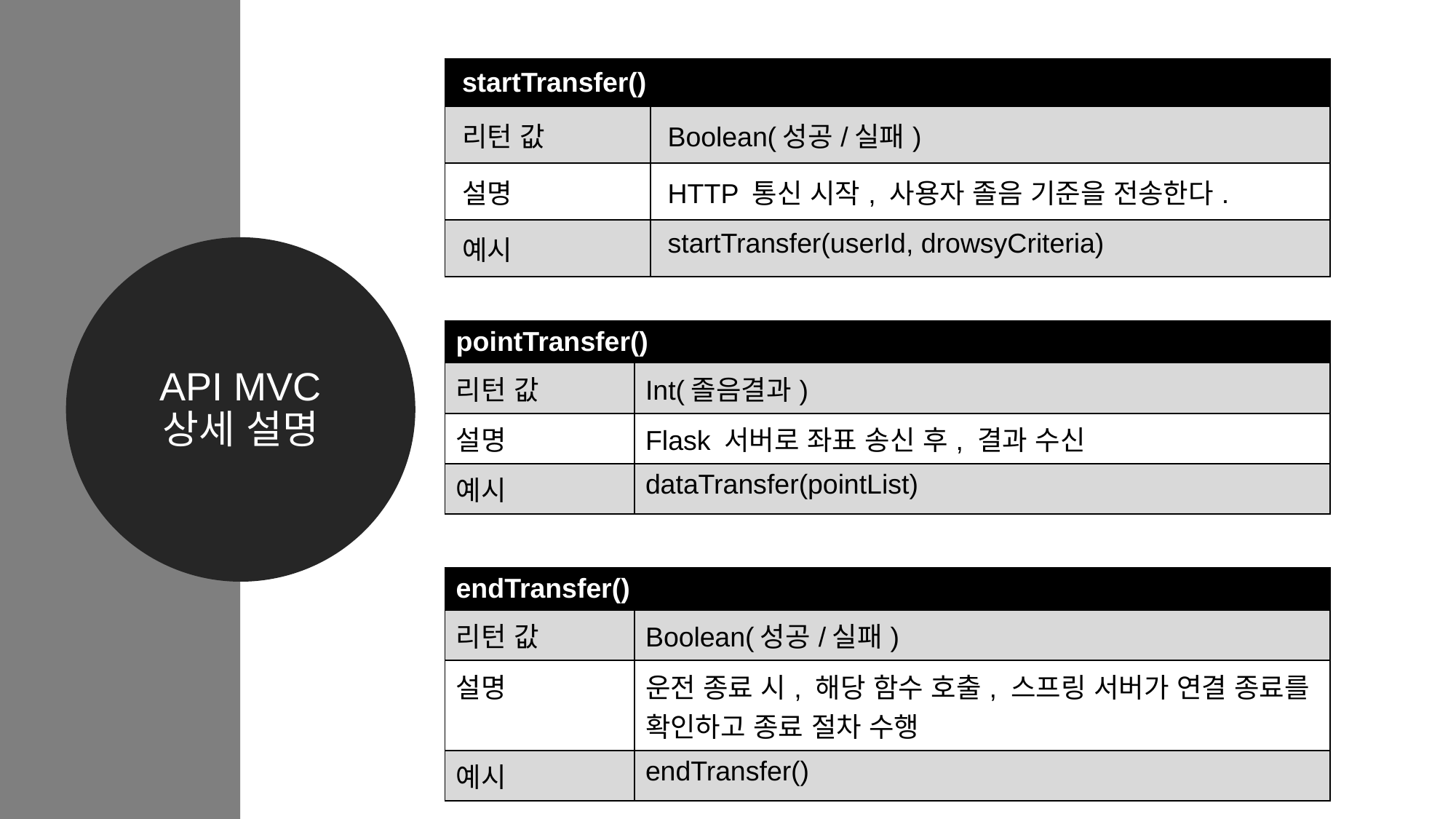

| startTransfer() |  |
| --- | --- |
| 리턴 값 | Boolean(성공/실패) |
| 설명 | HTTP 통신 시작, 사용자 졸음 기준을 전송한다. |
| 예시 | startTransfer(userId, drowsyCriteria) |
API MVC 상세 설명
| pointTransfer() |  |
| --- | --- |
| 리턴 값 | Int(졸음결과) |
| 설명 | Flask 서버로 좌표 송신 후, 결과 수신 |
| 예시 | dataTransfer(pointList) |
| endTransfer() |  |
| --- | --- |
| 리턴 값 | Boolean(성공/실패) |
| 설명 | 운전 종료 시, 해당 함수 호출, 스프링 서버가 연결 종료를 확인하고 종료 절차 수행 |
| 예시 | endTransfer() |